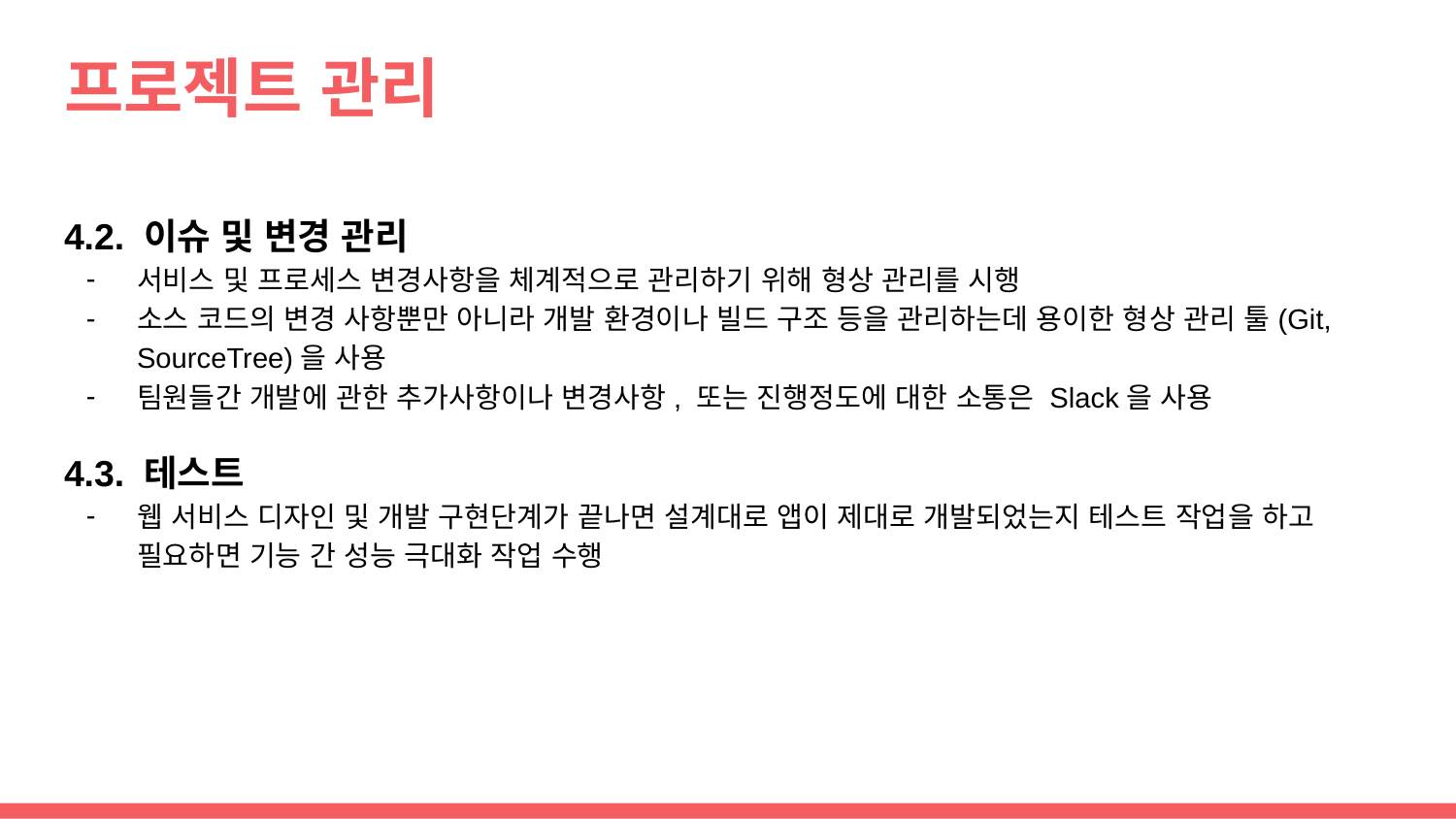

# 프로젝트 관리

4.2. 이슈 및 변경 관리
서비스 및 프로세스 변경사항을 체계적으로 관리하기 위해 형상 관리를 시행
소스 코드의 변경 사항뿐만 아니라 개발 환경이나 빌드 구조 등을 관리하는데 용이한 형상 관리 툴(Git, SourceTree)을 사용
팀원들간 개발에 관한 추가사항이나 변경사항, 또는 진행정도에 대한 소통은 Slack을 사용

4.3. 테스트
웹 서비스 디자인 및 개발 구현단계가 끝나면 설계대로 앱이 제대로 개발되었는지 테스트 작업을 하고 필요하면 기능 간 성능 극대화 작업 수행